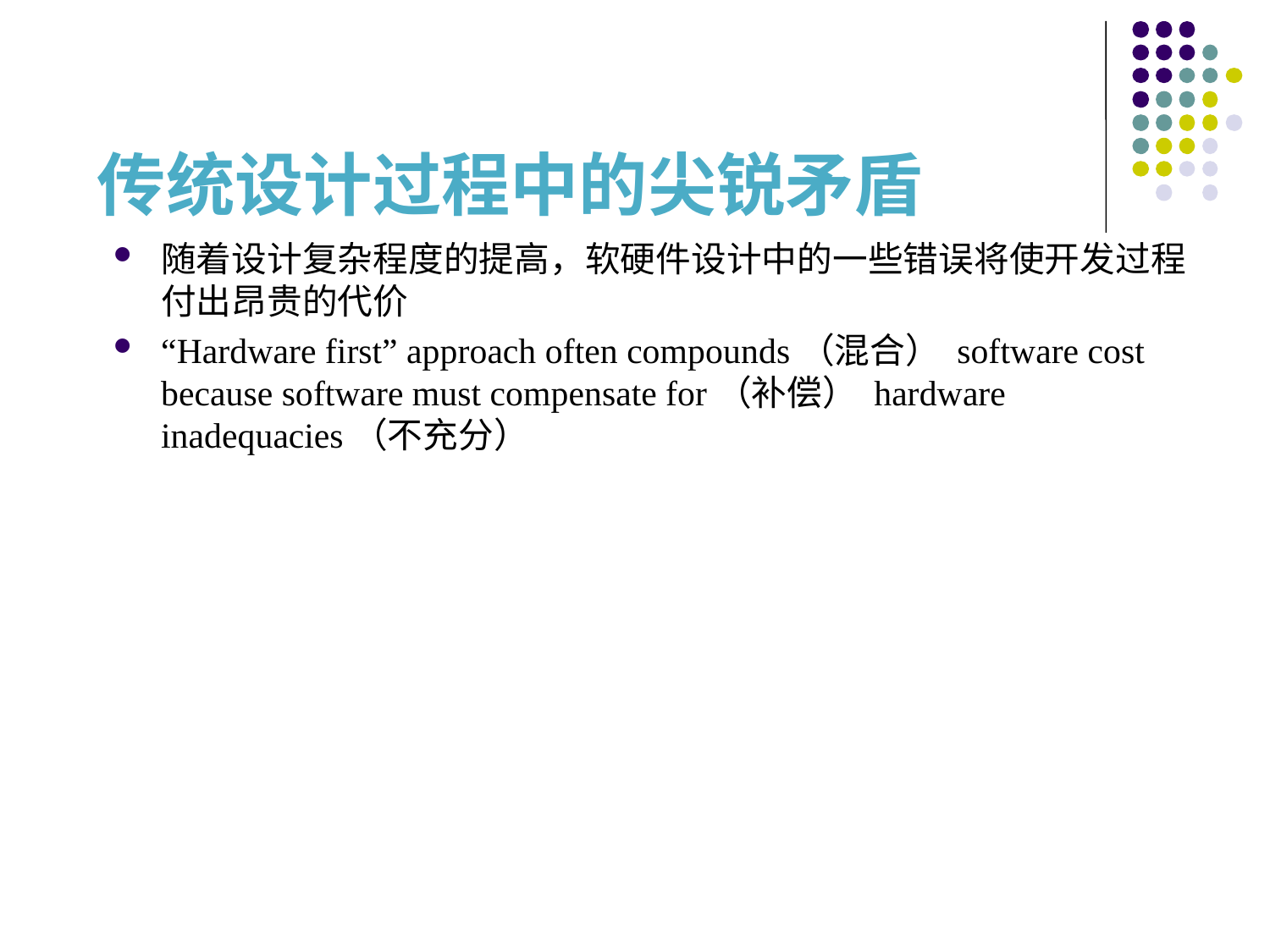

# 传统设计过程中的尖锐矛盾
随着设计复杂程度的提高，软硬件设计中的一些错误将使开发过程付出昂贵的代价
“Hardware first” approach often compounds（混合） software cost because software must compensate for（补偿） hardware inadequacies（不充分）